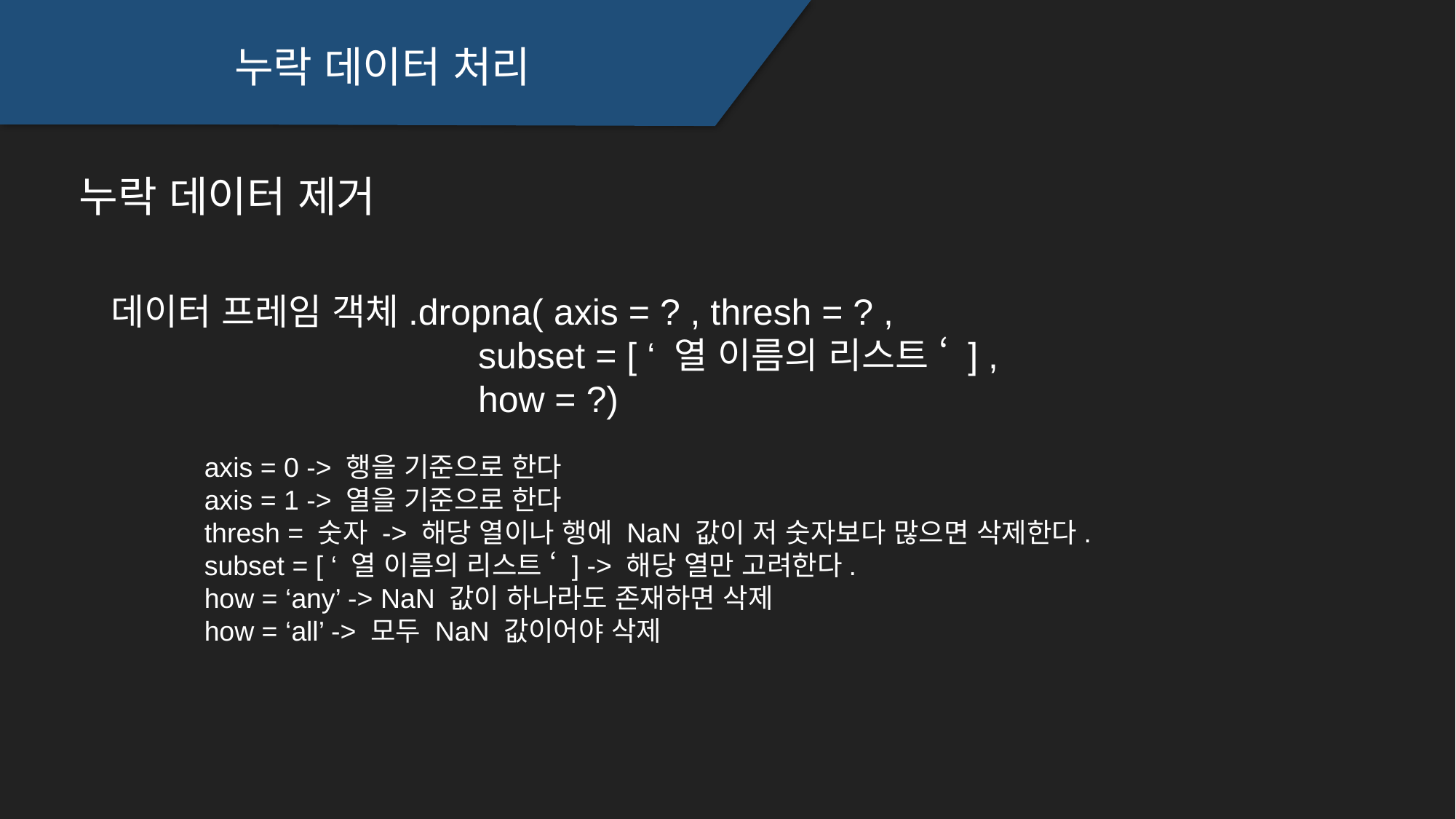

누락 데이터 처리
누락 데이터 제거
데이터 프레임 객체.dropna( axis = ? , thresh = ? ,
                                    subset = [ ‘ 열 이름의 리스트 ‘ ] ,
                                    how = ?)
axis = 0 -> 행을 기준으로 한다
axis = 1 -> 열을 기준으로 한다
thresh = 숫자 -> 해당 열이나 행에 NaN 값이 저 숫자보다 많으면 삭제한다.
subset = [ ‘ 열 이름의 리스트 ‘ ] -> 해당 열만 고려한다.
how = ‘any’ -> NaN 값이 하나라도 존재하면 삭제
how = ‘all’ -> 모두 NaN 값이어야 삭제